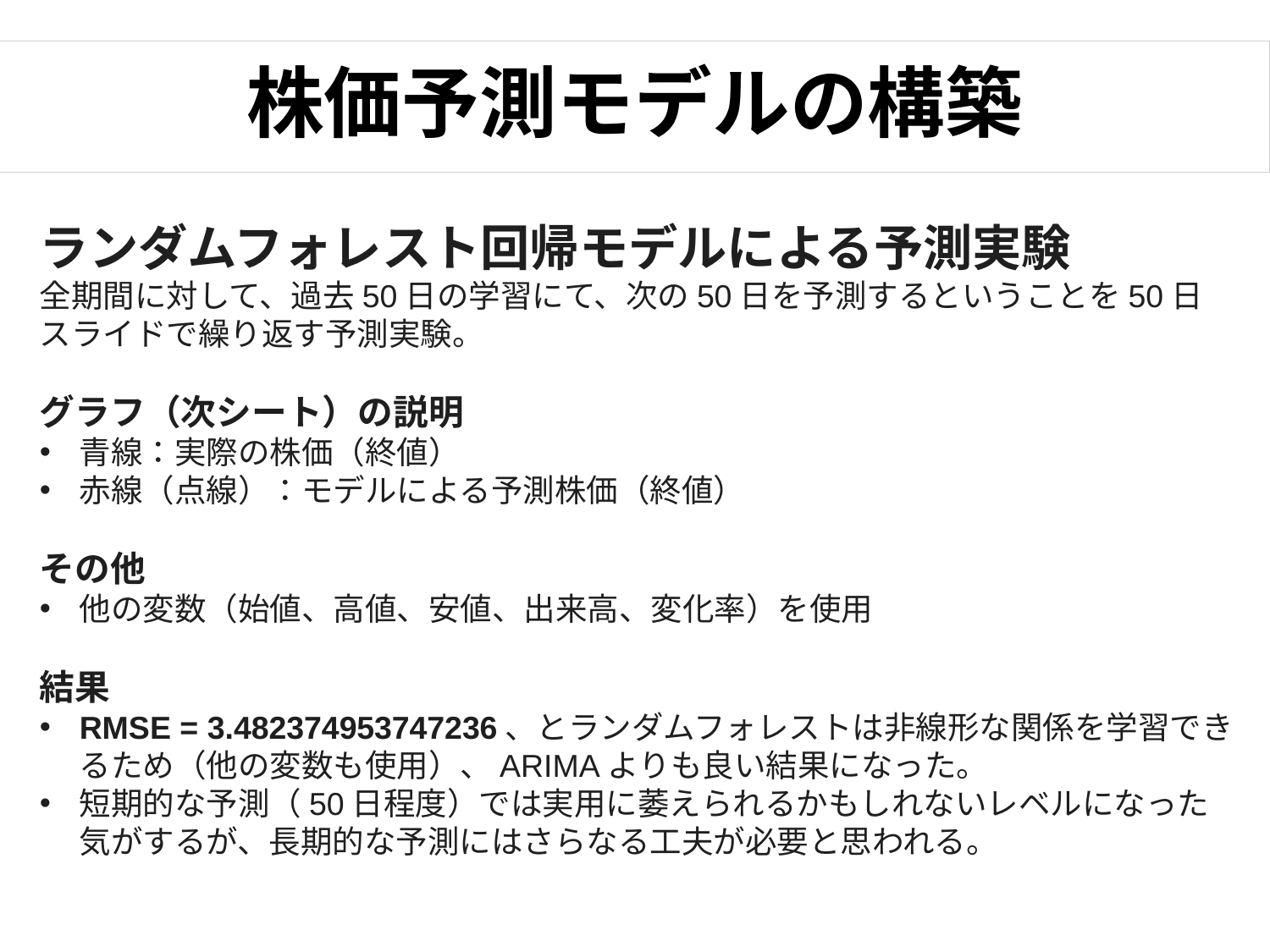

株価予測モデルの構築

ランダムフォレスト回帰モデルによる予測実験
全期間に対して、過去50日の学習にて、次の50日を予測するということを50日スライドで繰り返す予測実験。

グラフ（次シート）の説明
青線：実際の株価（終値）
赤線（点線）：モデルによる予測株価（終値）

その他
他の変数（始値、高値、安値、出来高、変化率）を使用

結果
RMSE = 3.482374953747236、とランダムフォレストは非線形な関係を学習できるため（他の変数も使用）、ARIMAよりも良い結果になった。
短期的な予測（50日程度）では実用に萎えられるかもしれないレベルになった気がするが、長期的な予測にはさらなる工夫が必要と思われる。